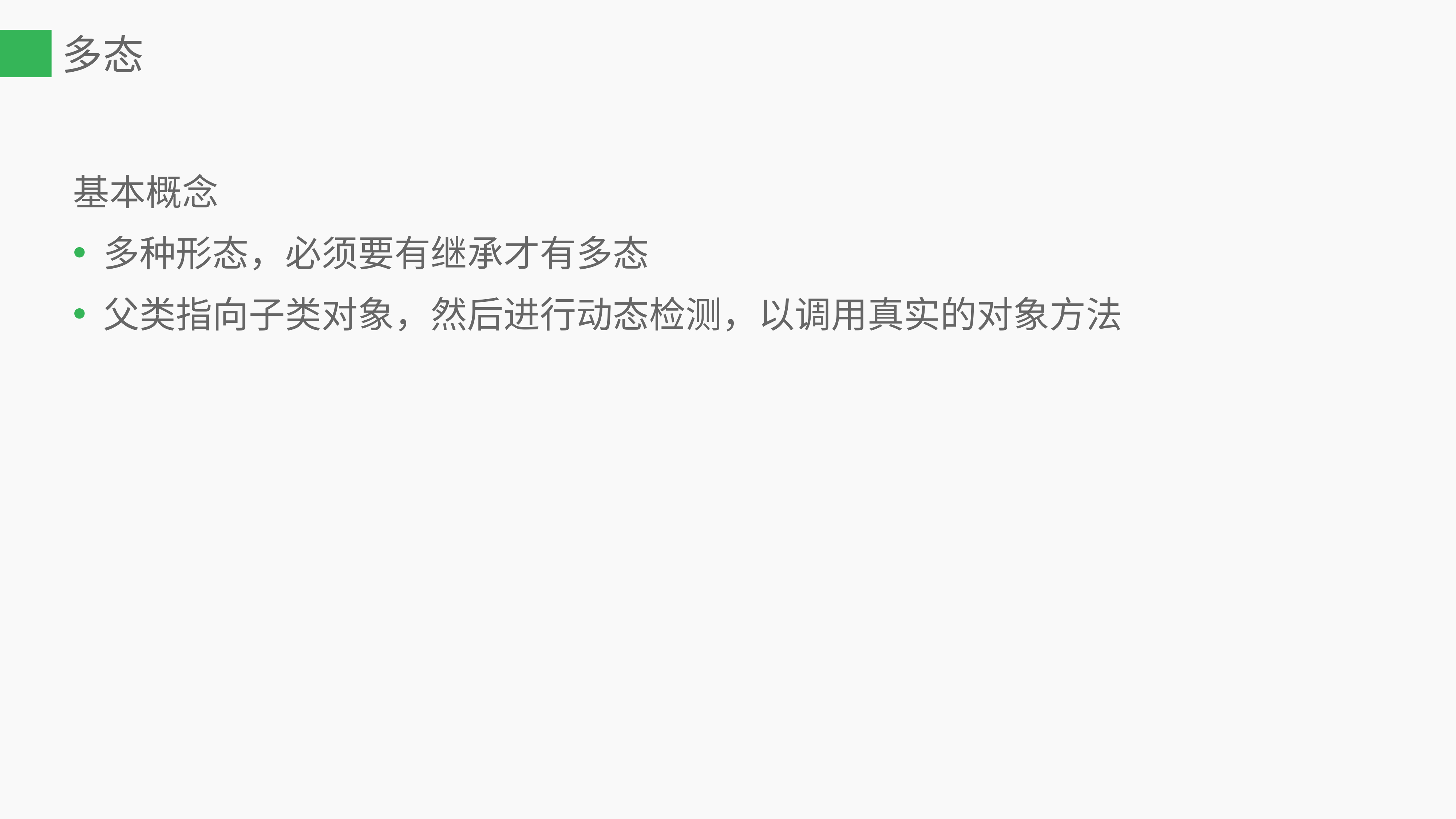

# 多态
基本概念
多种形态，必须要有继承才有多态
父类指向子类对象，然后进行动态检测，以调用真实的对象方法